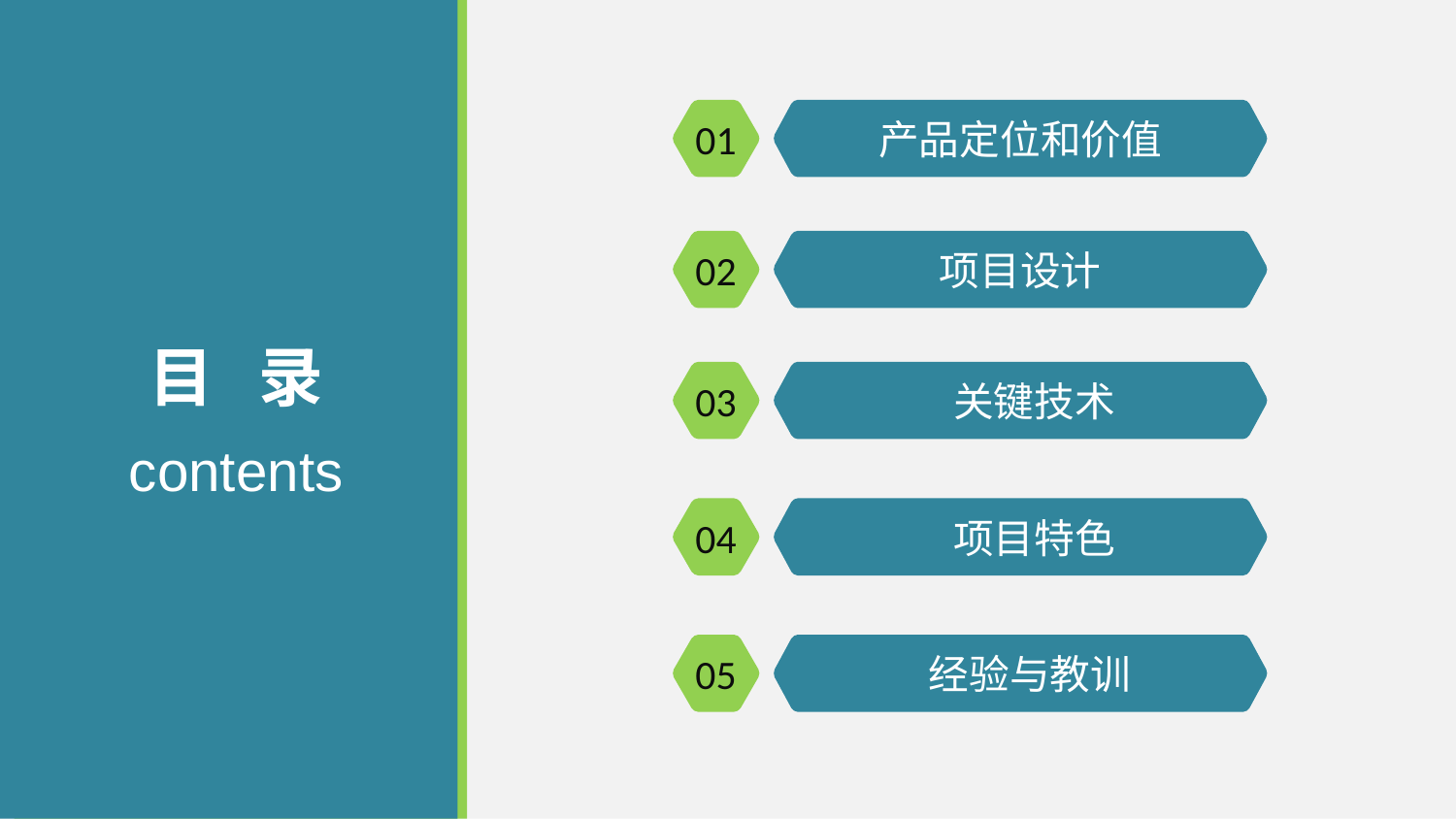

01
产品定位和价值
02
项目设计
目   录
contents
03
  关键技术
04
  项目特色
05
 经验与教训